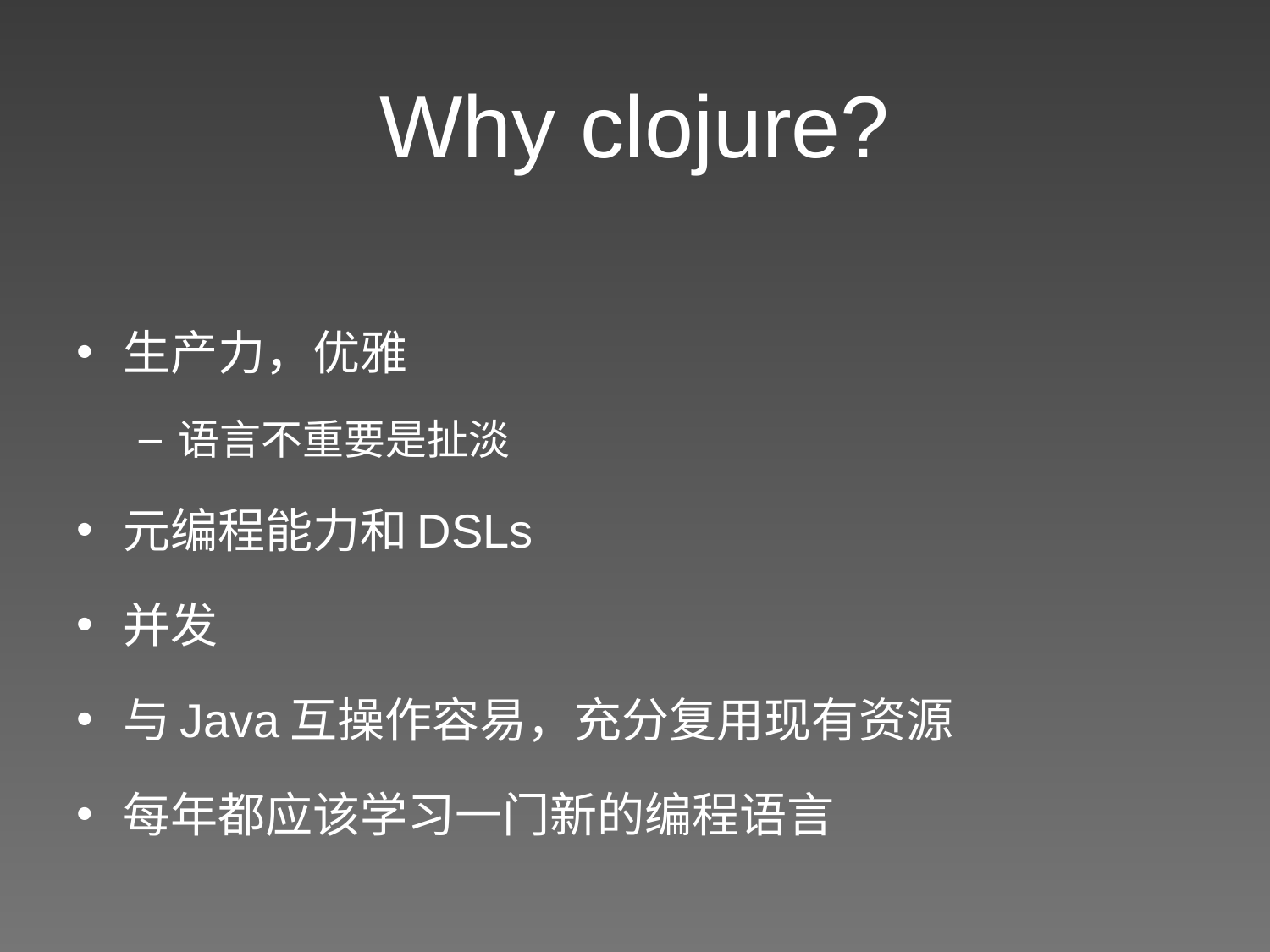

# Why clojure?

生产力，优雅
语言不重要是扯淡
元编程能力和DSLs
并发
与Java互操作容易，充分复用现有资源
每年都应该学习一门新的编程语言